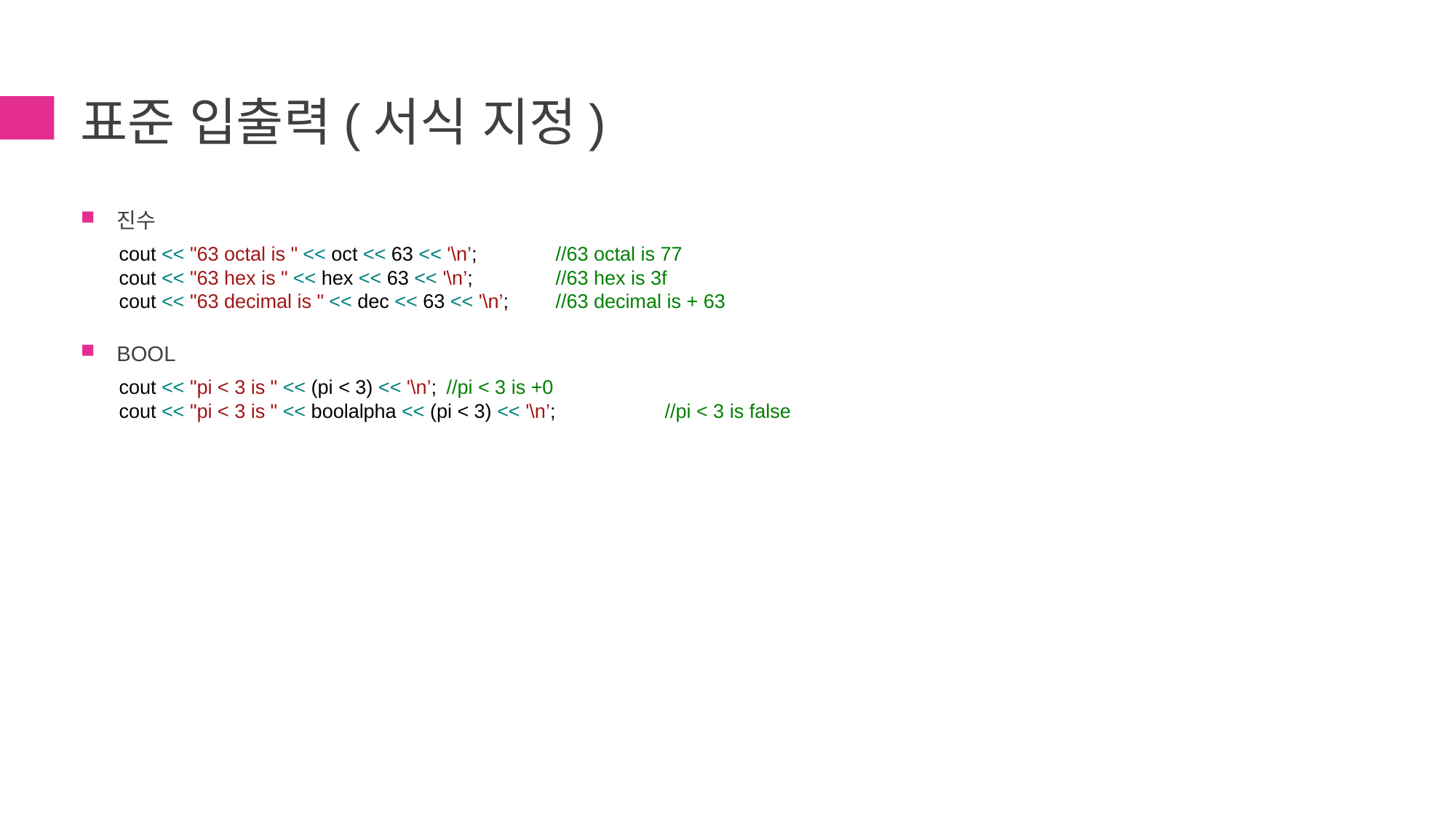

# 표준 입출력(서식 지정)
진수
cout << "63 octal is " << oct << 63 << '\n’;	//63 octal is 77
cout << "63 hex is " << hex << 63 << '\n’;	//63 hex is 3f
cout << "63 decimal is " << dec << 63 << '\n’;	//63 decimal is + 63
BOOL
cout << "pi < 3 is " << (pi < 3) << '\n’;	//pi < 3 is +0
cout << "pi < 3 is " << boolalpha << (pi < 3) << '\n’;	//pi < 3 is false